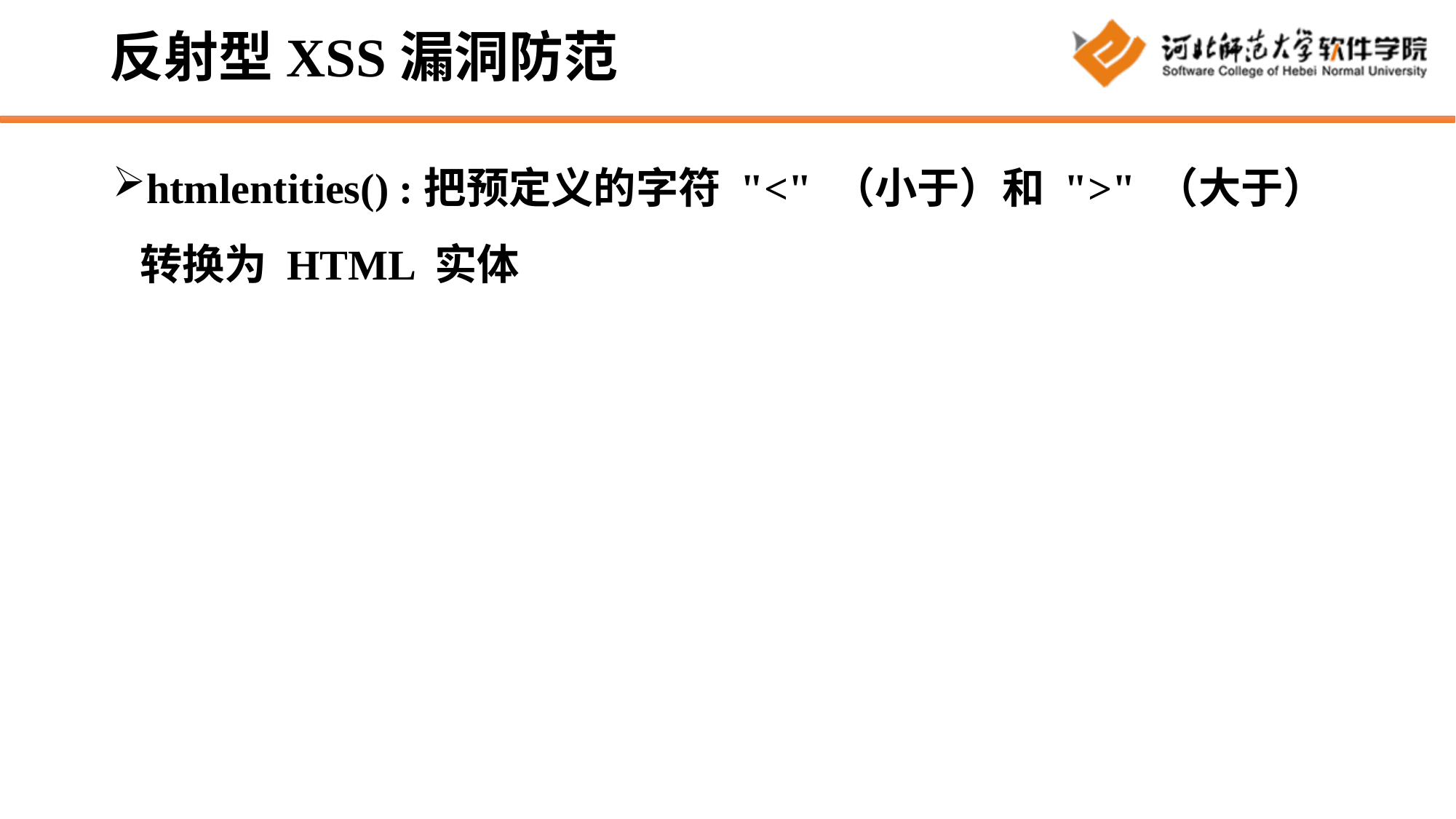

# 反射型XSS漏洞防范
htmlentities() :把预定义的字符 "<" （小于）和 ">" （大于）转换为 HTML 实体